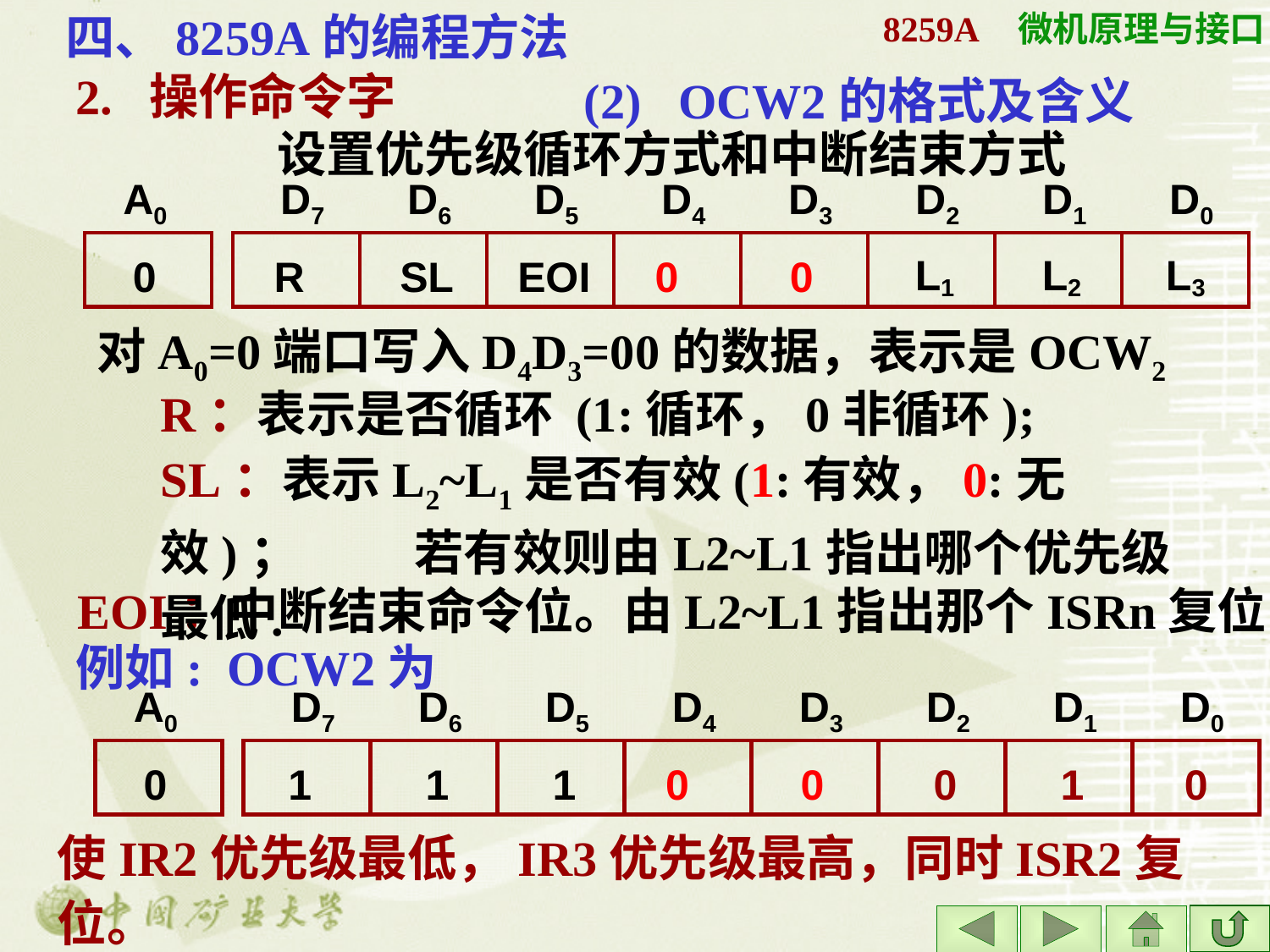

四、8259A的编程方法
2.  操作命令字
# 8259A
(2)   OCW2的格式及含义
设置优先级循环方式和中断结束方式
A0
D7	D6	D5	D4	D3	D2	D1	D0

0
R
SL
EOI
0
0
L1
L2
L3
对A0=0端口写入D4D3=00的数据，表示是OCW2
R：表示是否循环 (1:循环，0非循环);
SL：表示L2~L1是否有效(1:有效，0:无效)；	若有效则由L2~L1指出哪个优先级最低.
EOI：中断结束命令位。由L2~L1指出那个ISRn复位
例如:  OCW2为
A0
D7	D6	D5	D4	D3	D2	D1	D0

0
1
1
1
0
0
0
1
0
使IR2优先级最低，IR3优先级最高，同时ISR2复位。